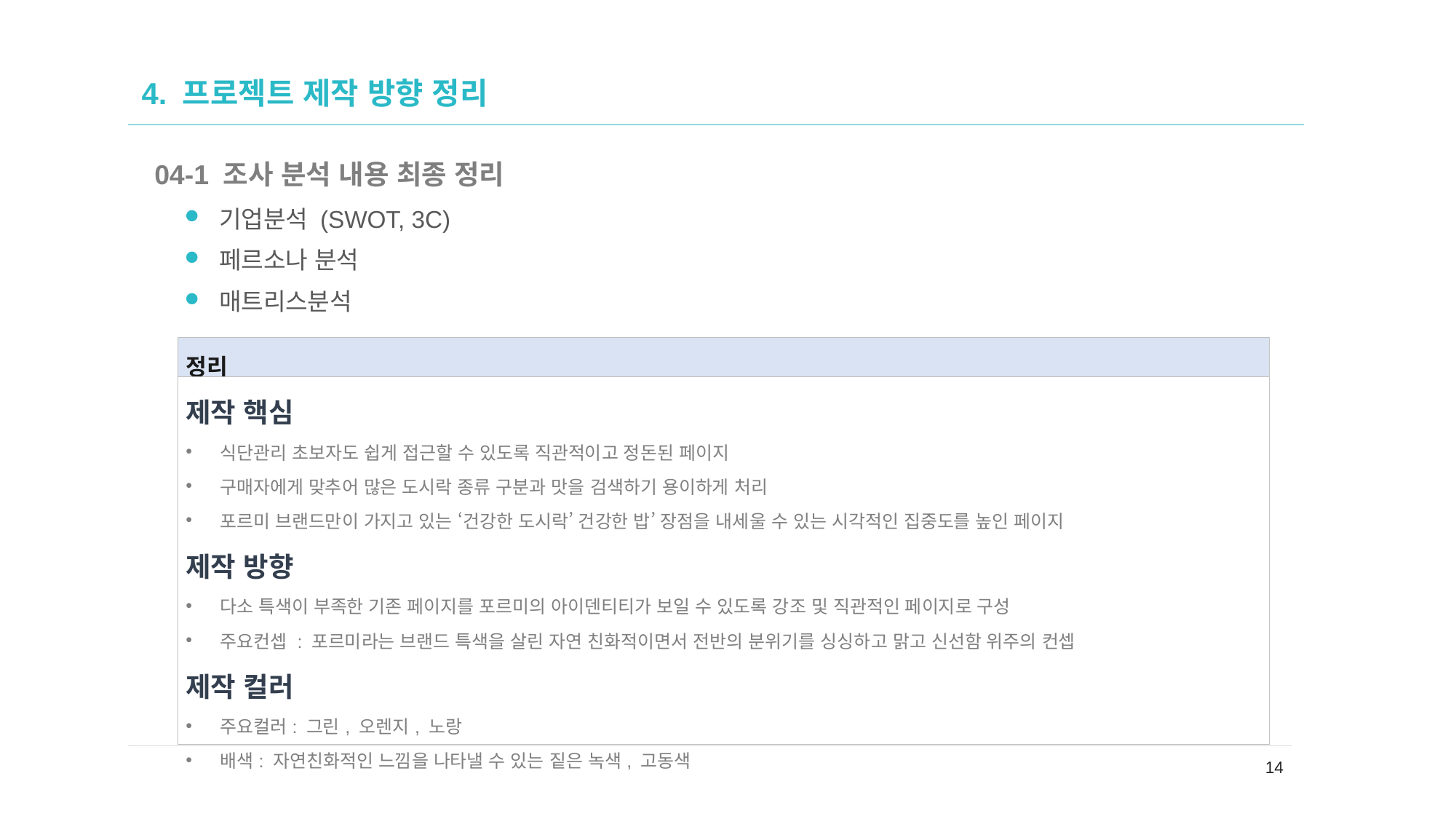

02
# 4. 프로젝트 제작 방향 정리
04-1 조사 분석 내용 최종 정리
기업분석 (SWOT, 3C)
페르소나 분석
매트리스분석
| 정리 |
| --- |
| 제작 핵심 식단관리 초보자도 쉽게 접근할 수 있도록 직관적이고 정돈된 페이지 구매자에게 맞추어 많은 도시락 종류 구분과 맛을 검색하기 용이하게 처리 포르미 브랜드만이 가지고 있는 ‘건강한 도시락’ 건강한 밥’ 장점을 내세울 수 있는 시각적인 집중도를 높인 페이지 제작 방향 다소 특색이 부족한 기존 페이지를 포르미의 아이덴티티가 보일 수 있도록 강조 및 직관적인 페이지로 구성 주요컨셉 : 포르미라는 브랜드 특색을 살린 자연 친화적이면서 전반의 분위기를 싱싱하고 맑고 신선함 위주의 컨셉 제작 컬러 주요컬러: 그린, 오렌지, 노랑 배색: 자연친화적인 느낌을 나타낼 수 있는 짙은 녹색, 고동색 |
14